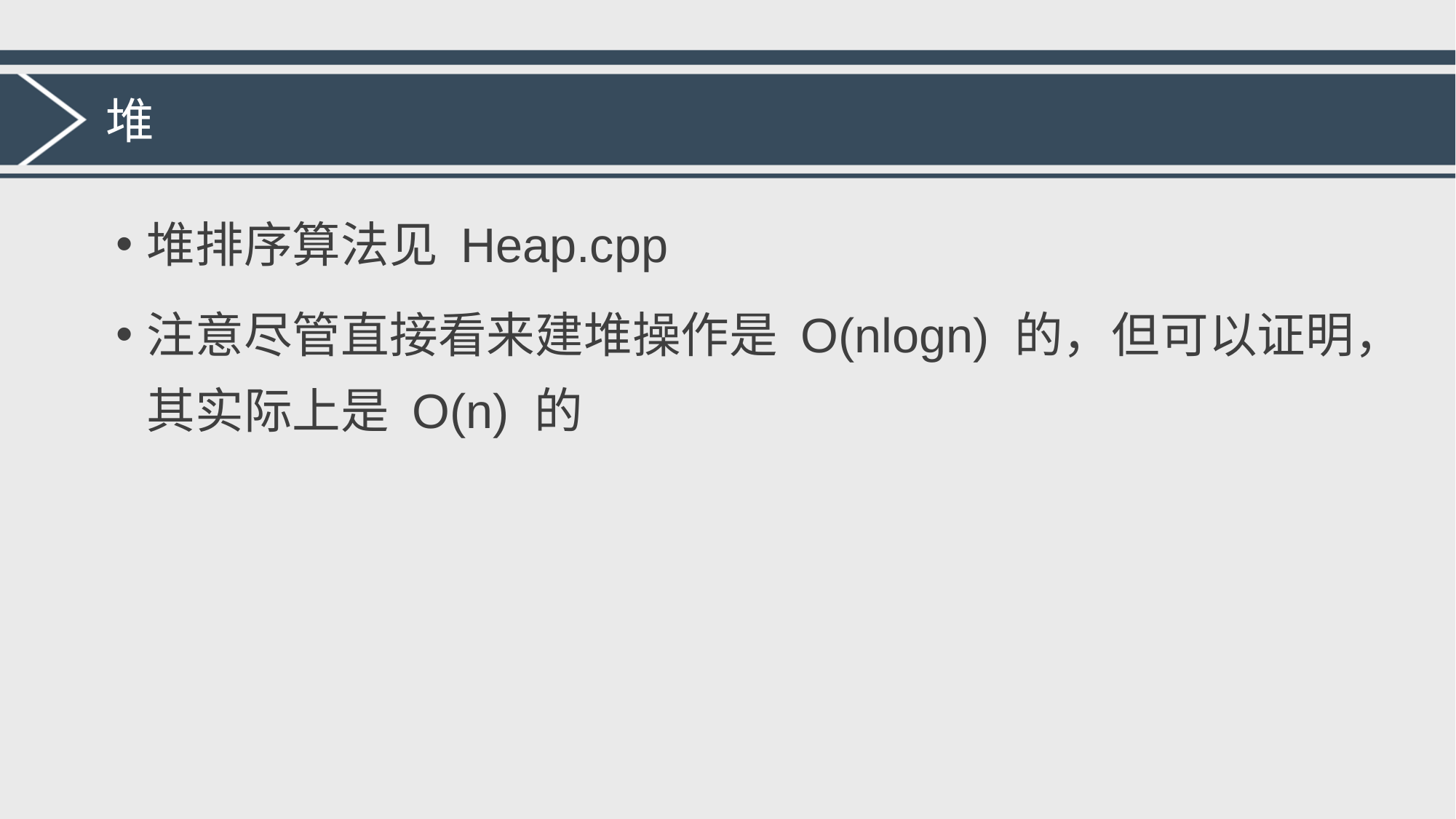

# 堆
堆排序算法见 Heap.cpp
注意尽管直接看来建堆操作是 O(nlogn) 的，但可以证明，其实际上是 O(n) 的